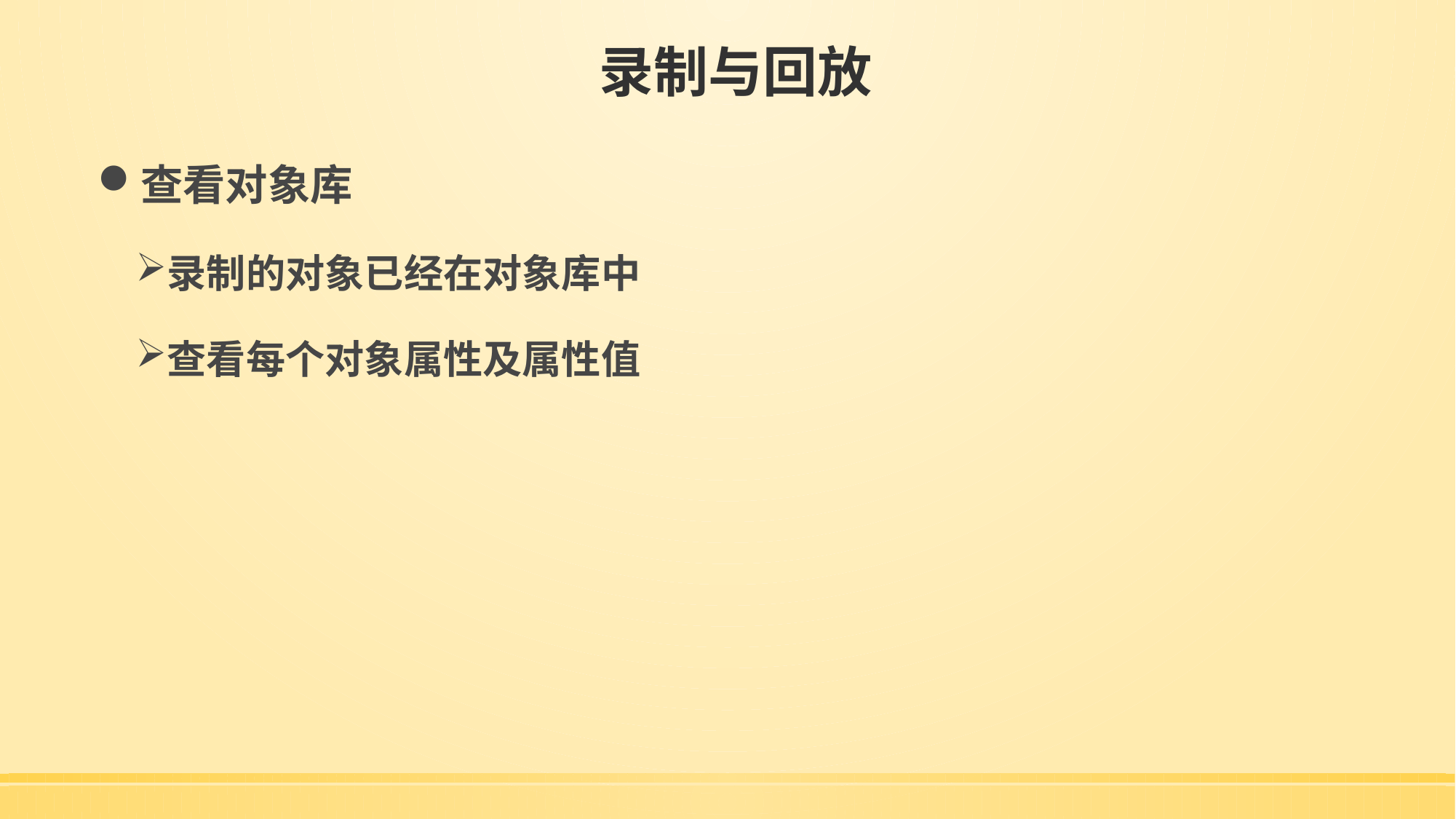

# 录制与回放
查看对象库
录制的对象已经在对象库中
查看每个对象属性及属性值